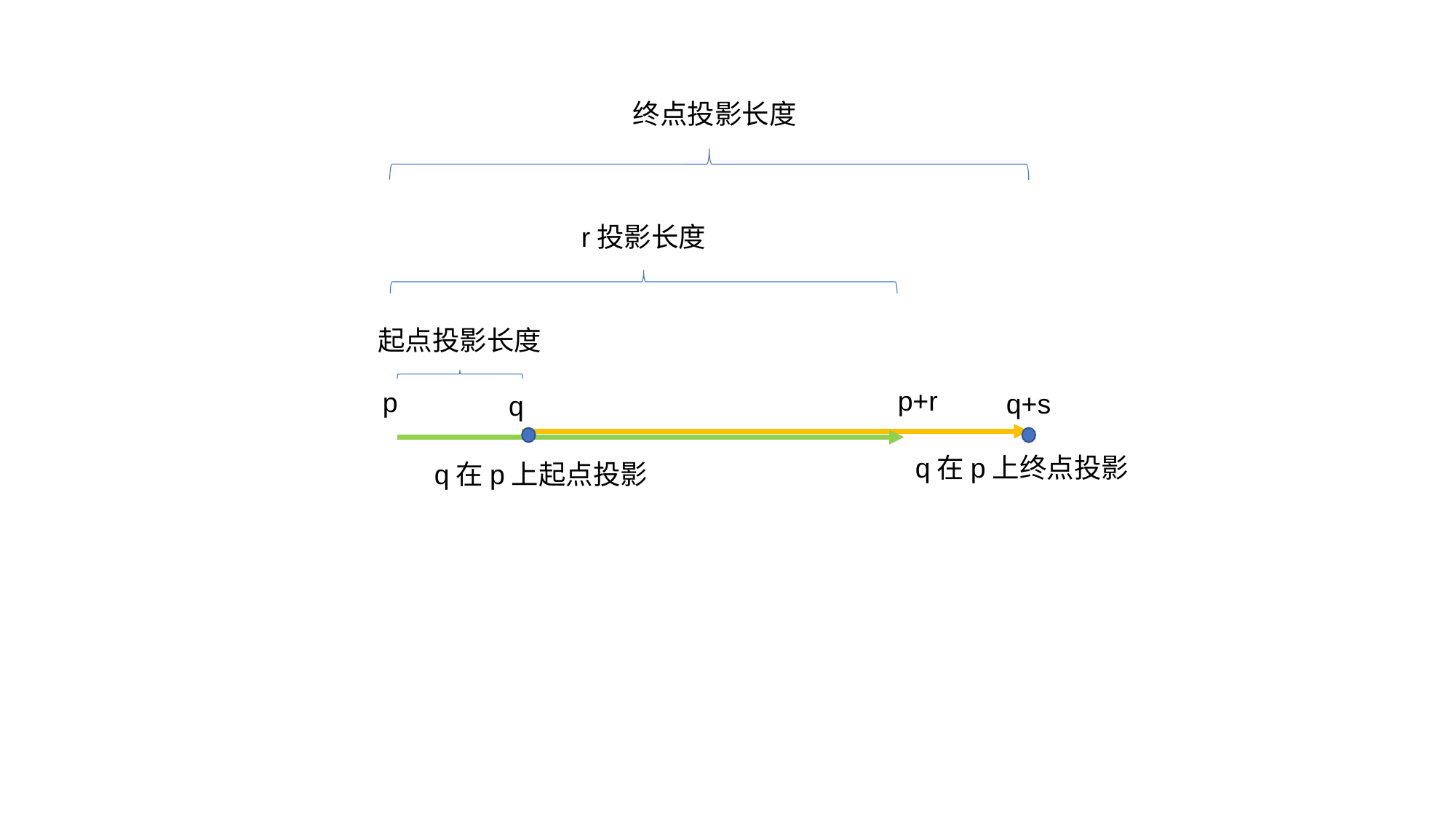

终点投影长度
r投影长度

起点投影长度
p+r
p
q+s
q

q在p上终点投影
q在p上起点投影